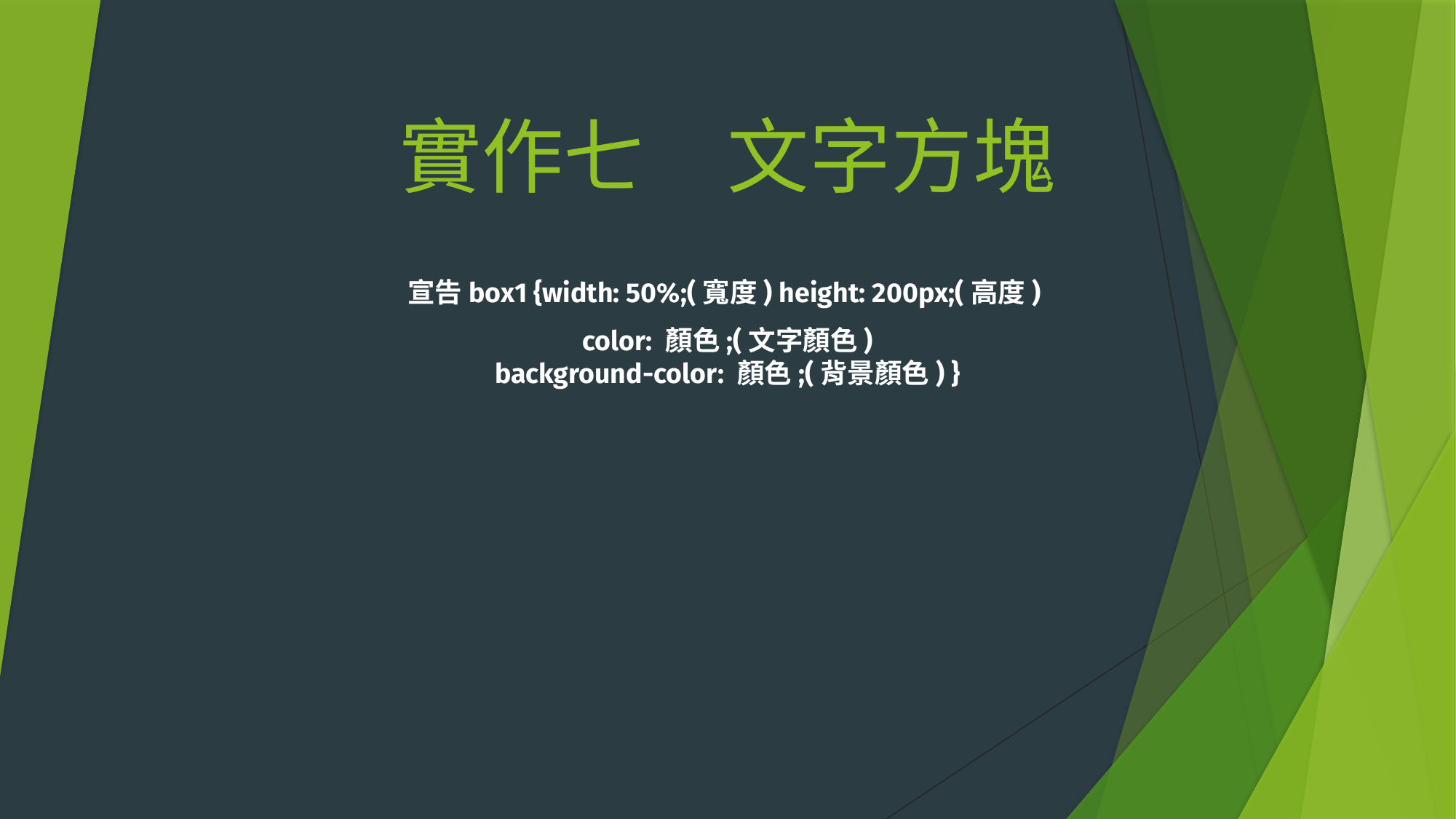

# 實作七	文字方塊
宣告box1 {width: 50%;(寬度) height: 200px;(高度)
color: 顏色;(文字顏色)
background-color: 顏色;(背景顏色) }